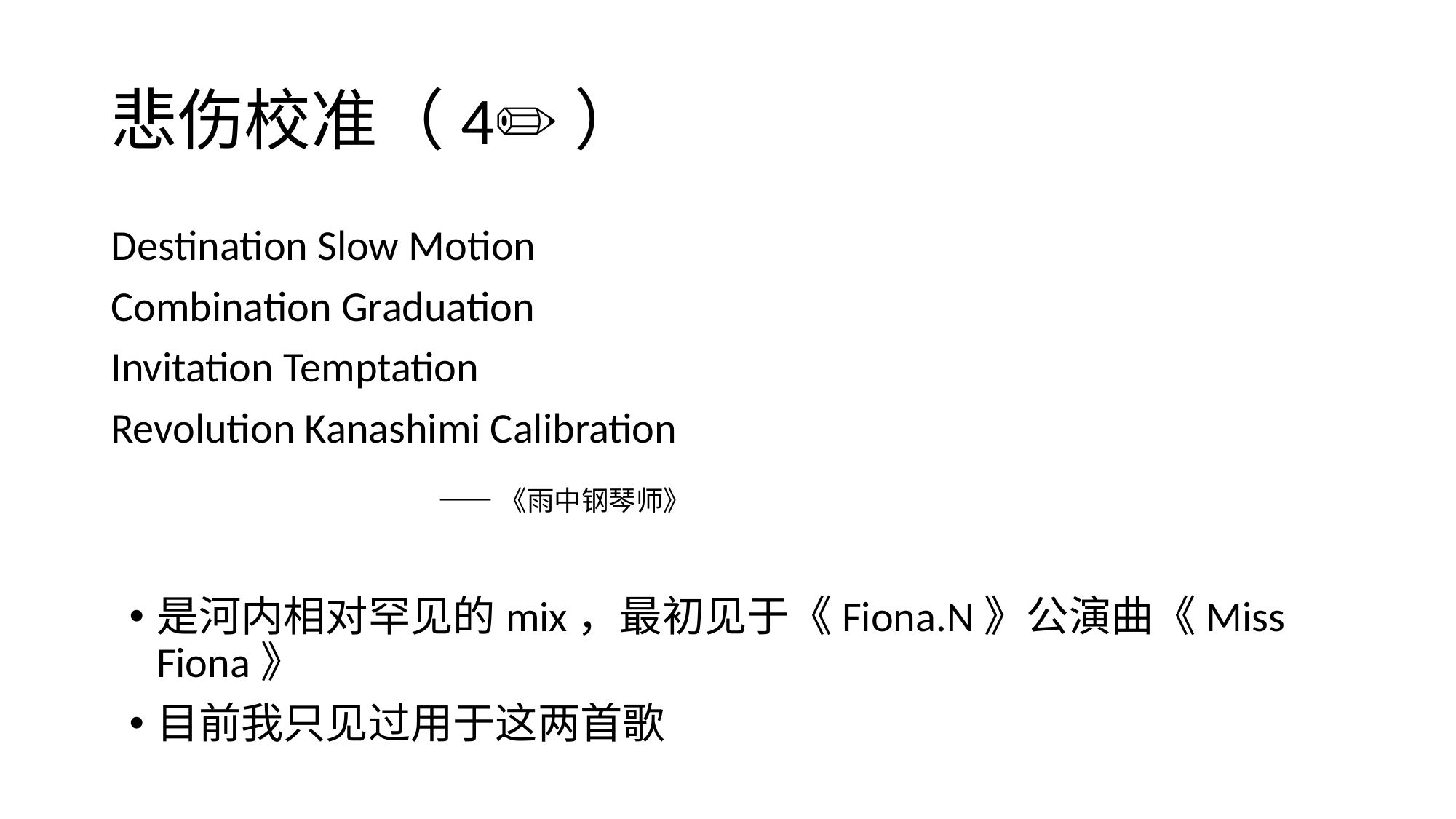

# 悲伤校准（4✏）
Destination Slow Motion
Combination Graduation
Invitation Temptation
Revolution Kanashimi Calibration
——《雨中钢琴师》
是河内相对罕见的mix，最初见于《Fiona.N》公演曲《Miss Fiona》
目前我只见过用于这两首歌